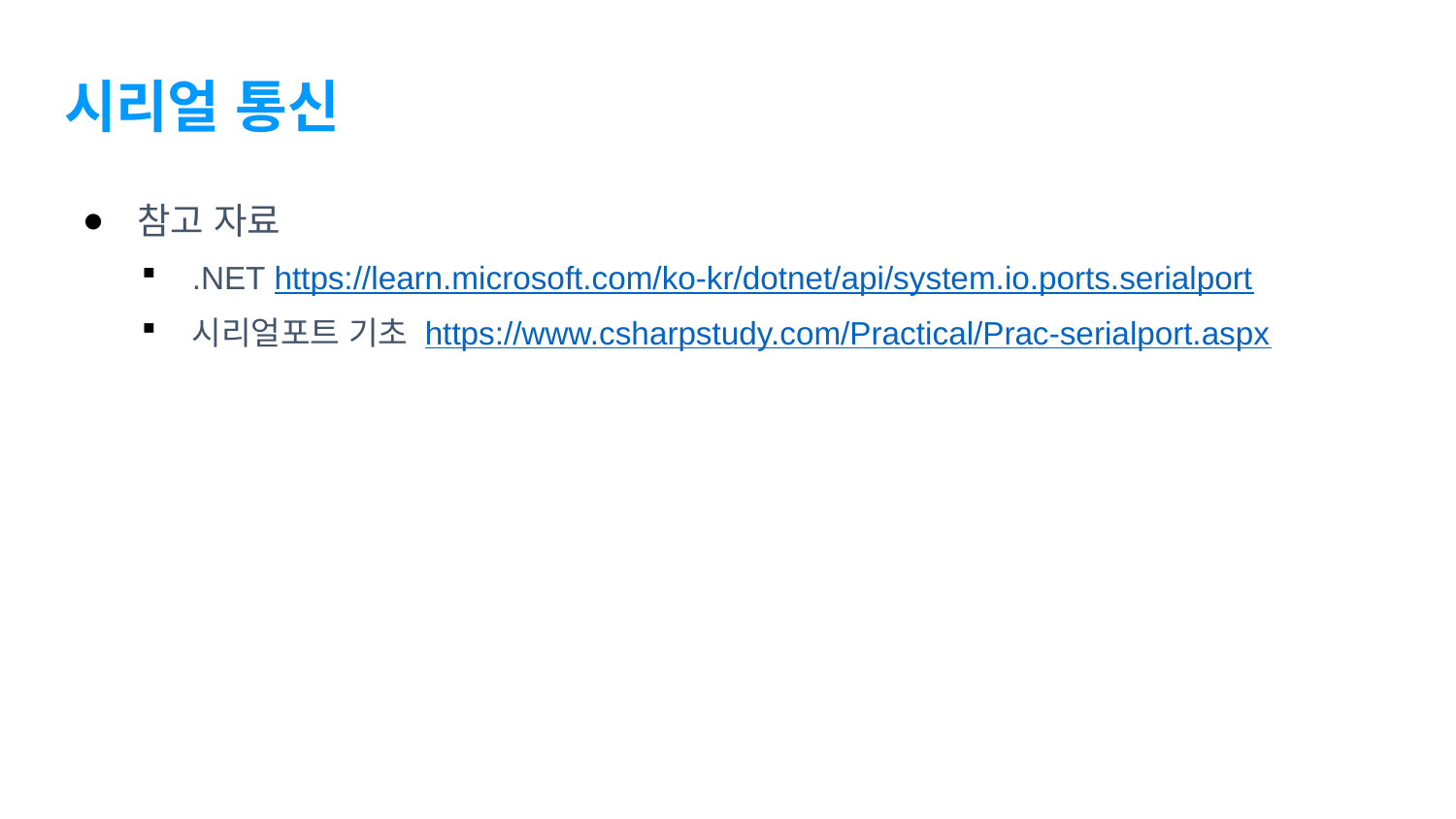

# 시리얼 통신
참고 자료
.NET https://learn.microsoft.com/ko-kr/dotnet/api/system.io.ports.serialport
시리얼포트 기초 https://www.csharpstudy.com/Practical/Prac-serialport.aspx